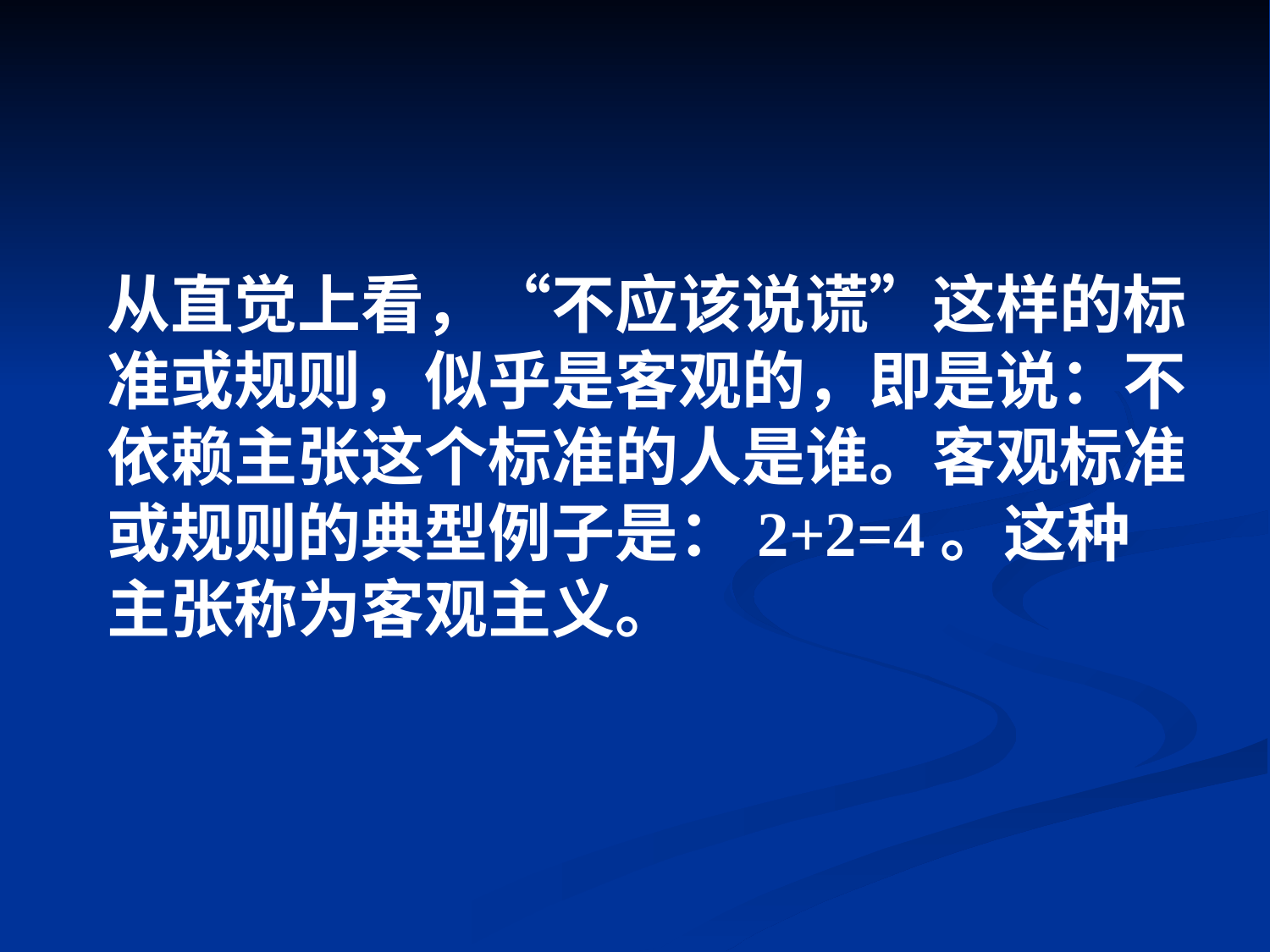

从直觉上看，“不应该说谎”这样的标准或规则，似乎是客观的，即是说：不依赖主张这个标准的人是谁。客观标准或规则的典型例子是：2+2=4。这种主张称为客观主义。